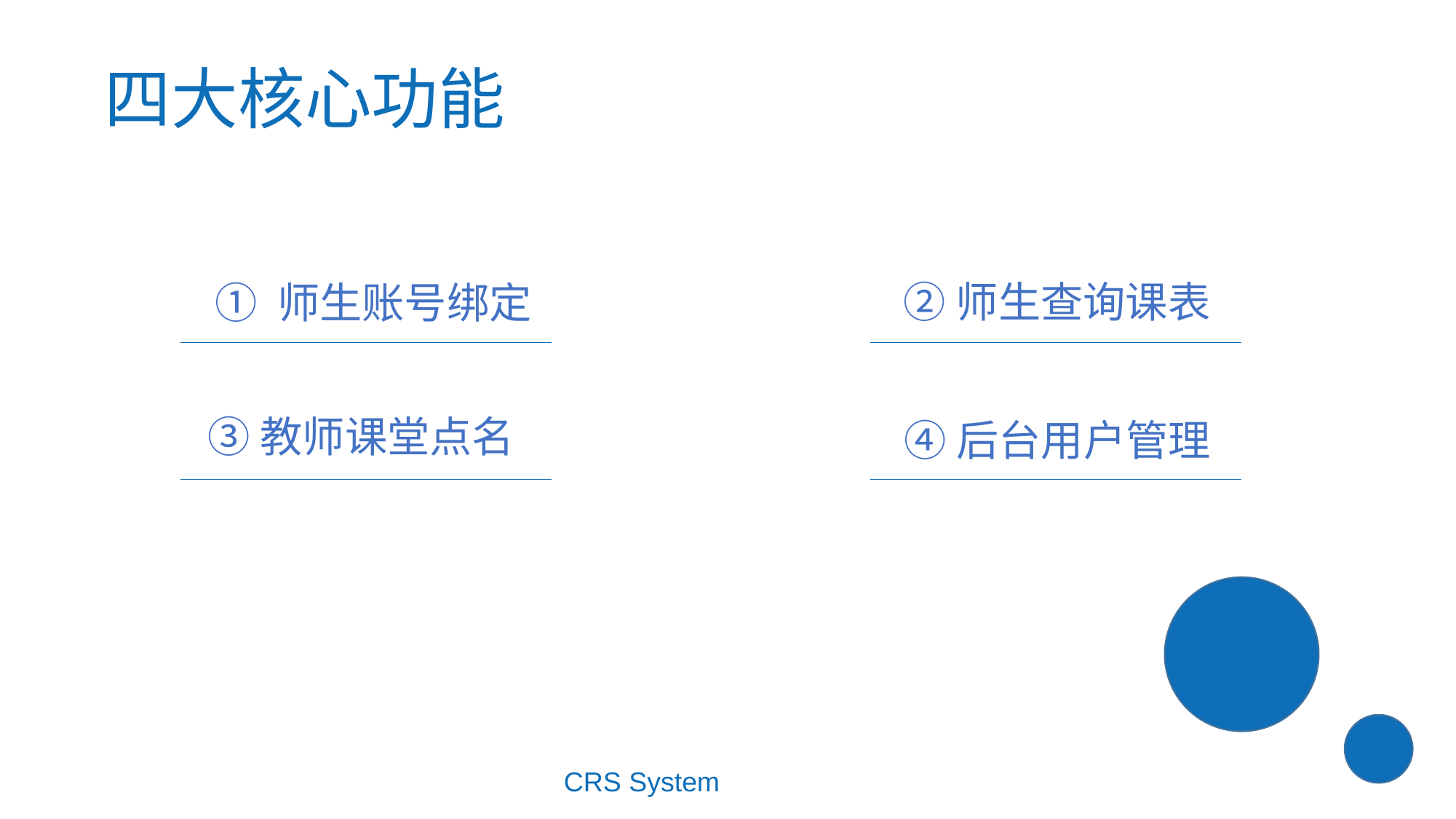

四大核心功能
②师生查询课表
① 师生账号绑定
③教师课堂点名
④后台用户管理

CRS System